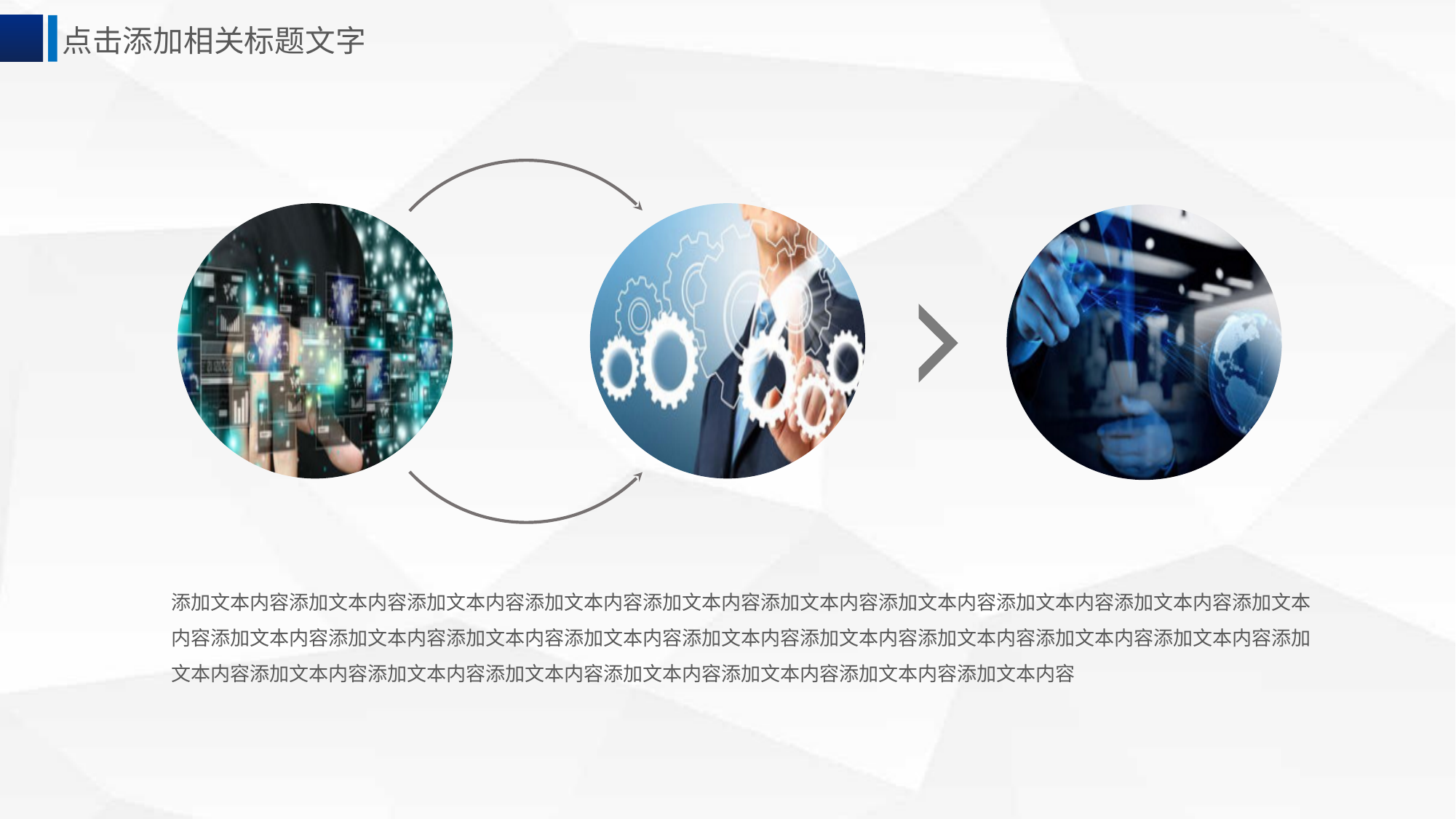

点击添加相关标题文字

添加文本内容添加文本内容添加文本内容添加文本内容添加文本内容添加文本内容添加文本内容添加文本内容添加文本内容添加文本内容添加文本内容添加文本内容添加文本内容添加文本内容添加文本内容添加文本内容添加文本内容添加文本内容添加文本内容添加文本内容添加文本内容添加文本内容添加文本内容添加文本内容添加文本内容添加文本内容添加文本内容